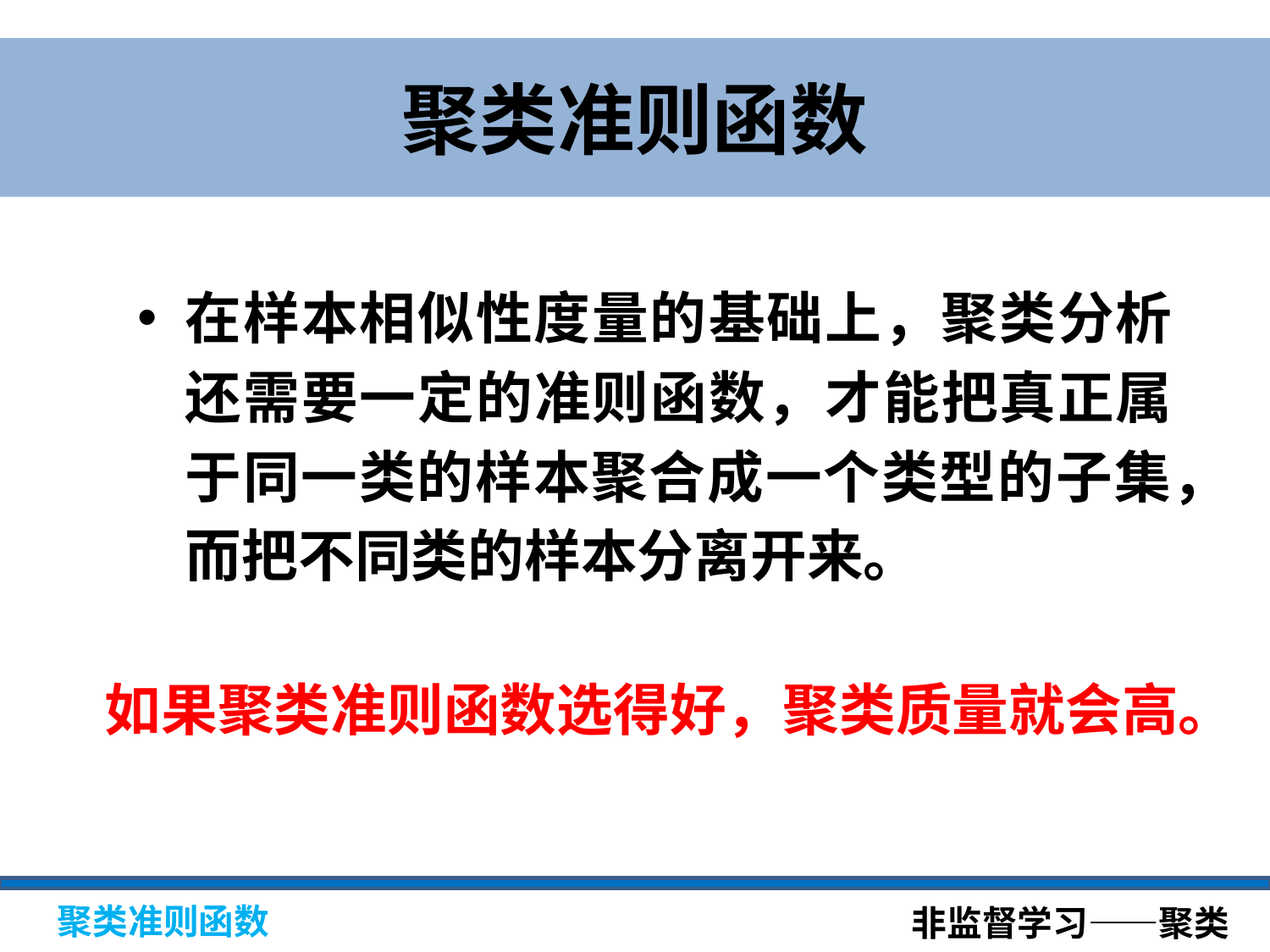

# 聚类准则函数
在样本相似性度量的基础上，聚类分析还需要一定的准则函数，才能把真正属于同一类的样本聚合成一个类型的子集，而把不同类的样本分离开来。
如果聚类准则函数选得好，聚类质量就会高。

非监督学习——聚类
聚类准则函数